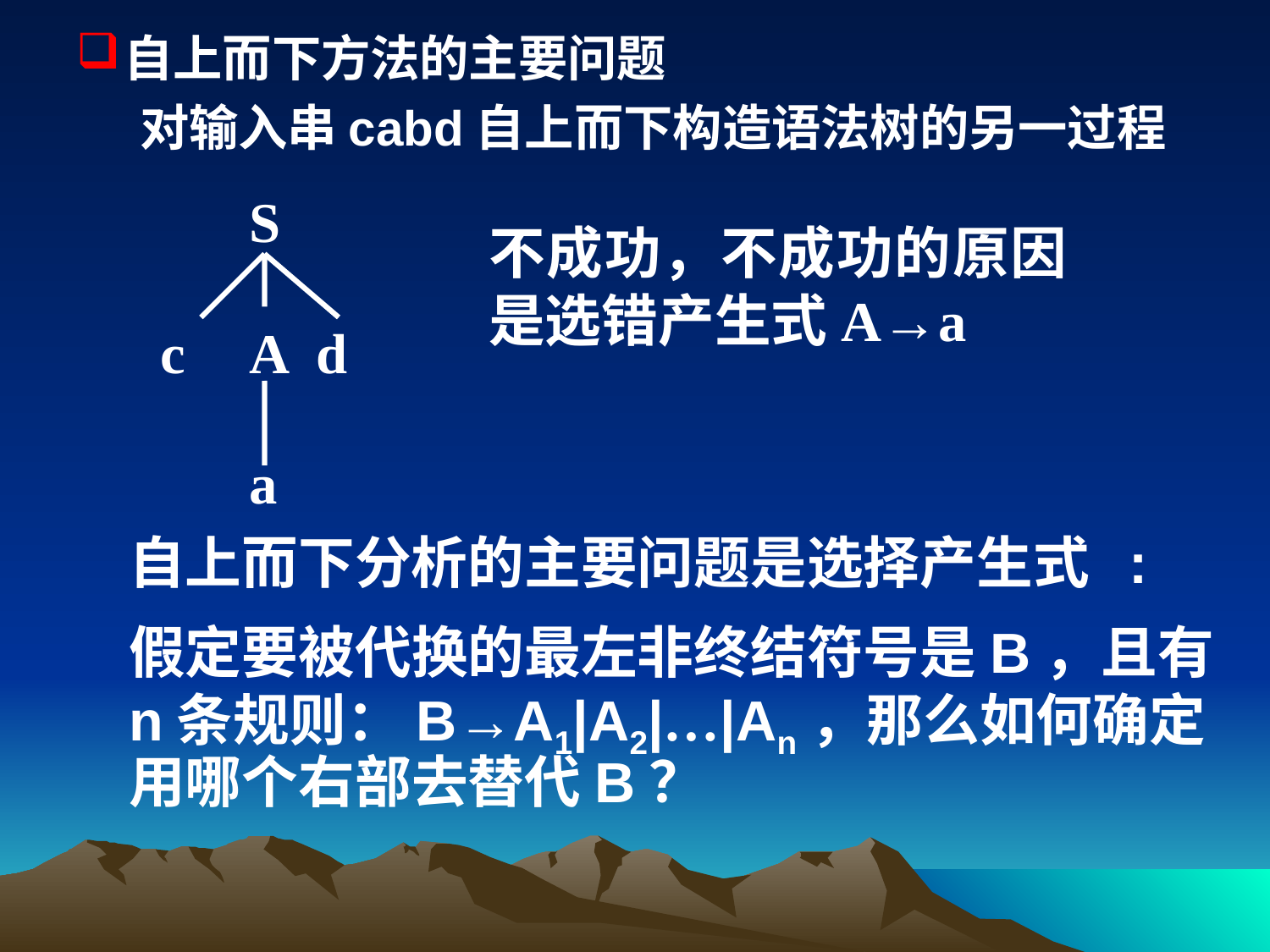

自上而下方法的主要问题
对输入串cabd自上而下构造语法树的另一过程
S
不成功，不成功的原因是选错产生式A→a

c
A
d

a
自上而下分析的主要问题是选择产生式  :
假定要被代换的最左非终结符号是B，且有n条规则：B→A1|A2|…|An，那么如何确定用哪个右部去替代B？